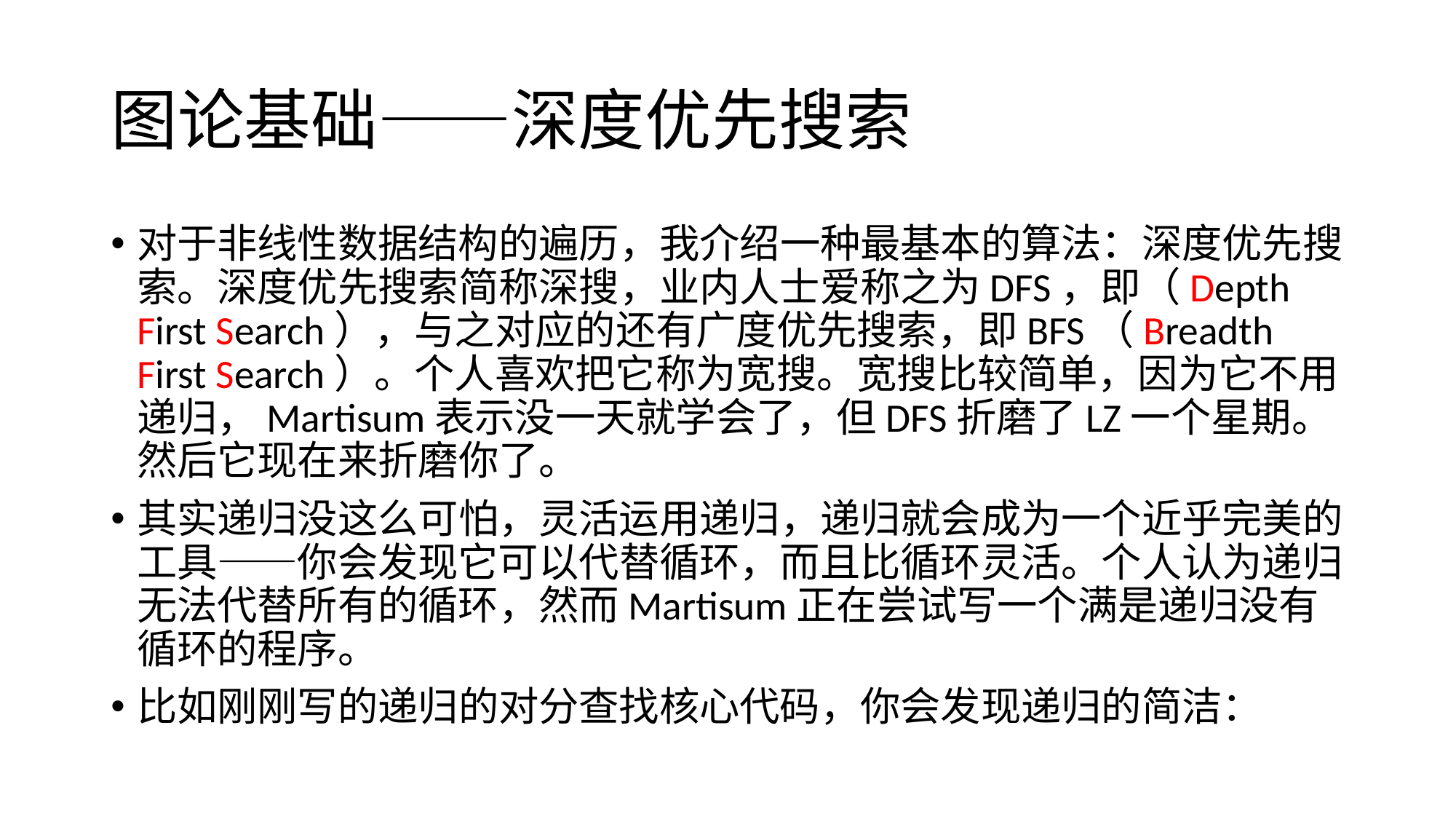

# 图论基础——深度优先搜索
对于非线性数据结构的遍历，我介绍一种最基本的算法：深度优先搜索。深度优先搜索简称深搜，业内人士爱称之为DFS，即（Depth First Search），与之对应的还有广度优先搜索，即BFS（Breadth First Search）。个人喜欢把它称为宽搜。宽搜比较简单，因为它不用递归，Martisum表示没一天就学会了，但DFS折磨了LZ一个星期。然后它现在来折磨你了。
其实递归没这么可怕，灵活运用递归，递归就会成为一个近乎完美的工具——你会发现它可以代替循环，而且比循环灵活。个人认为递归无法代替所有的循环，然而Martisum正在尝试写一个满是递归没有循环的程序。
比如刚刚写的递归的对分查找核心代码，你会发现递归的简洁：